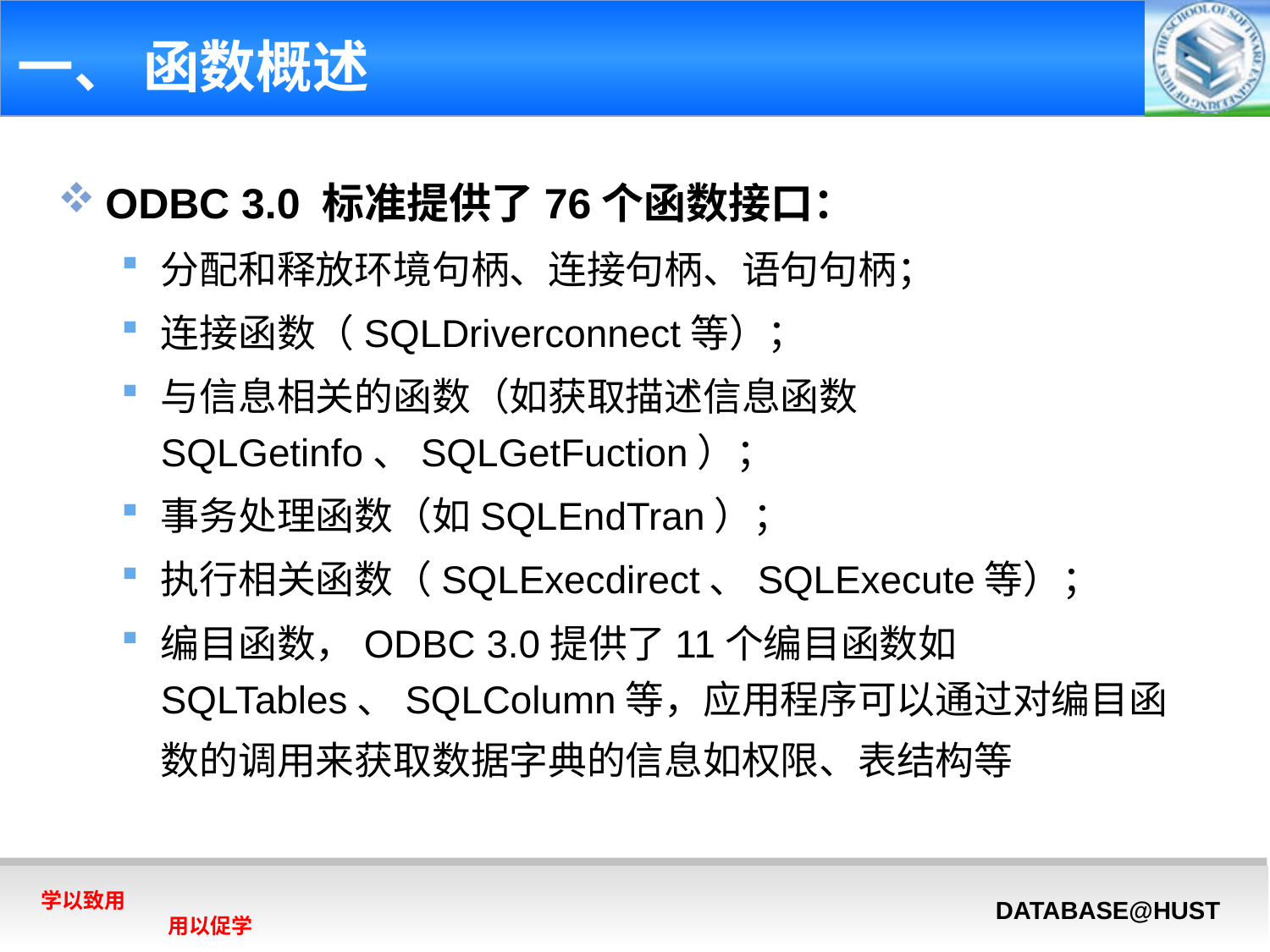

# 一、 函数概述
ODBC 3.0 标准提供了76个函数接口：
分配和释放环境句柄、连接句柄、语句句柄；
连接函数（SQLDriverconnect等）；
与信息相关的函数（如获取描述信息函数SQLGetinfo、SQLGetFuction）；
事务处理函数（如SQLEndTran）；
执行相关函数（SQLExecdirect、SQLExecute等）；
编目函数，ODBC 3.0提供了11个编目函数如SQLTables、SQLColumn等，应用程序可以通过对编目函数的调用来获取数据字典的信息如权限、表结构等